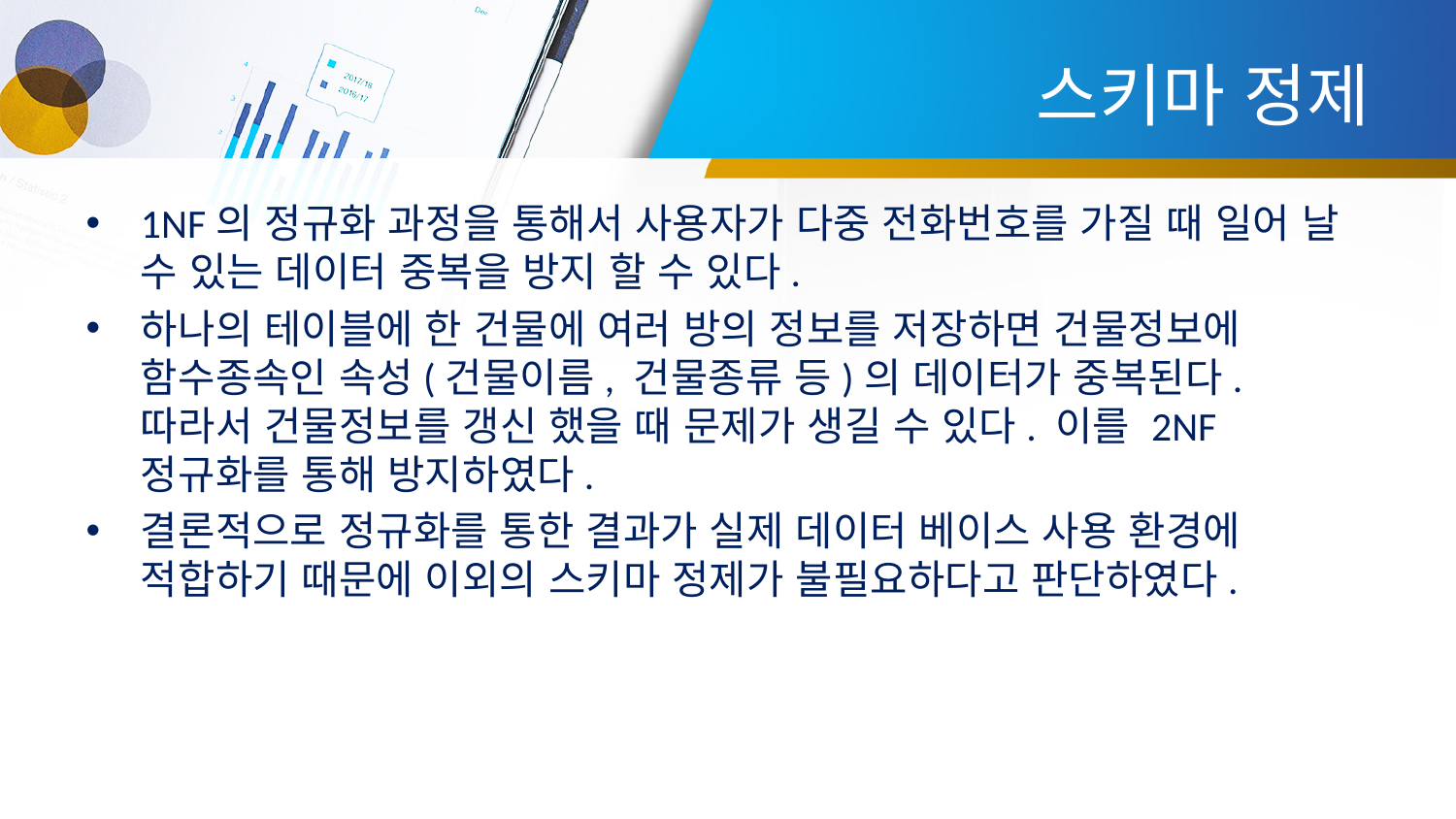

# 스키마 정제
1NF의 정규화 과정을 통해서 사용자가 다중 전화번호를 가질 때 일어 날 수 있는 데이터 중복을 방지 할 수 있다.
하나의 테이블에 한 건물에 여러 방의 정보를 저장하면 건물정보에 함수종속인 속성(건물이름, 건물종류 등)의 데이터가 중복된다. 따라서 건물정보를 갱신 했을 때 문제가 생길 수 있다. 이를 2NF 정규화를 통해 방지하였다.
결론적으로 정규화를 통한 결과가 실제 데이터 베이스 사용 환경에 적합하기 때문에 이외의 스키마 정제가 불필요하다고 판단하였다.